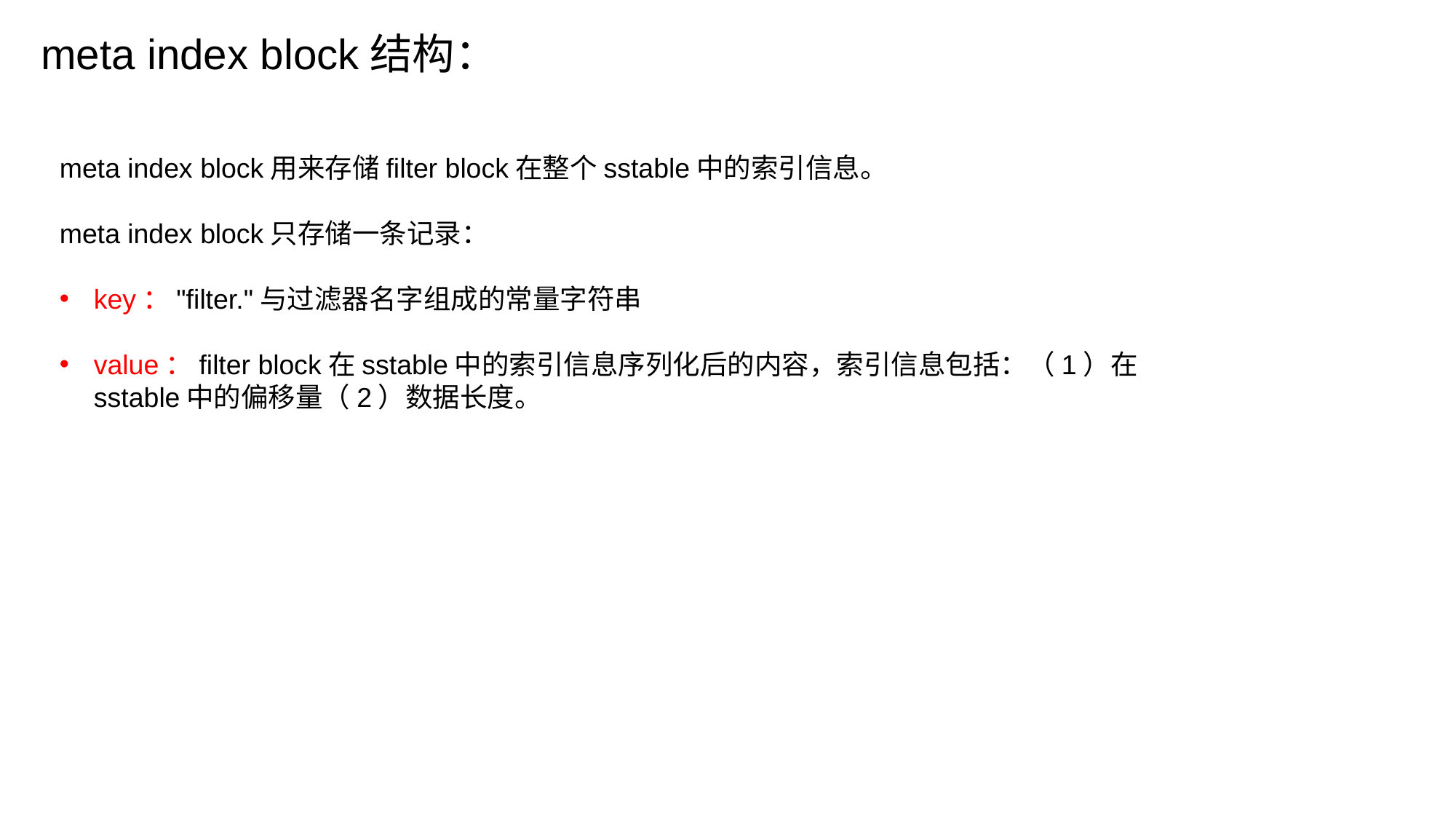

meta index block结构：
meta index block用来存储filter block在整个sstable中的索引信息。

meta index block只存储一条记录：

key："filter."与过滤器名字组成的常量字符串

value：filter block在sstable中的索引信息序列化后的内容，索引信息包括：（1）在sstable中的偏移量（2）数据长度。